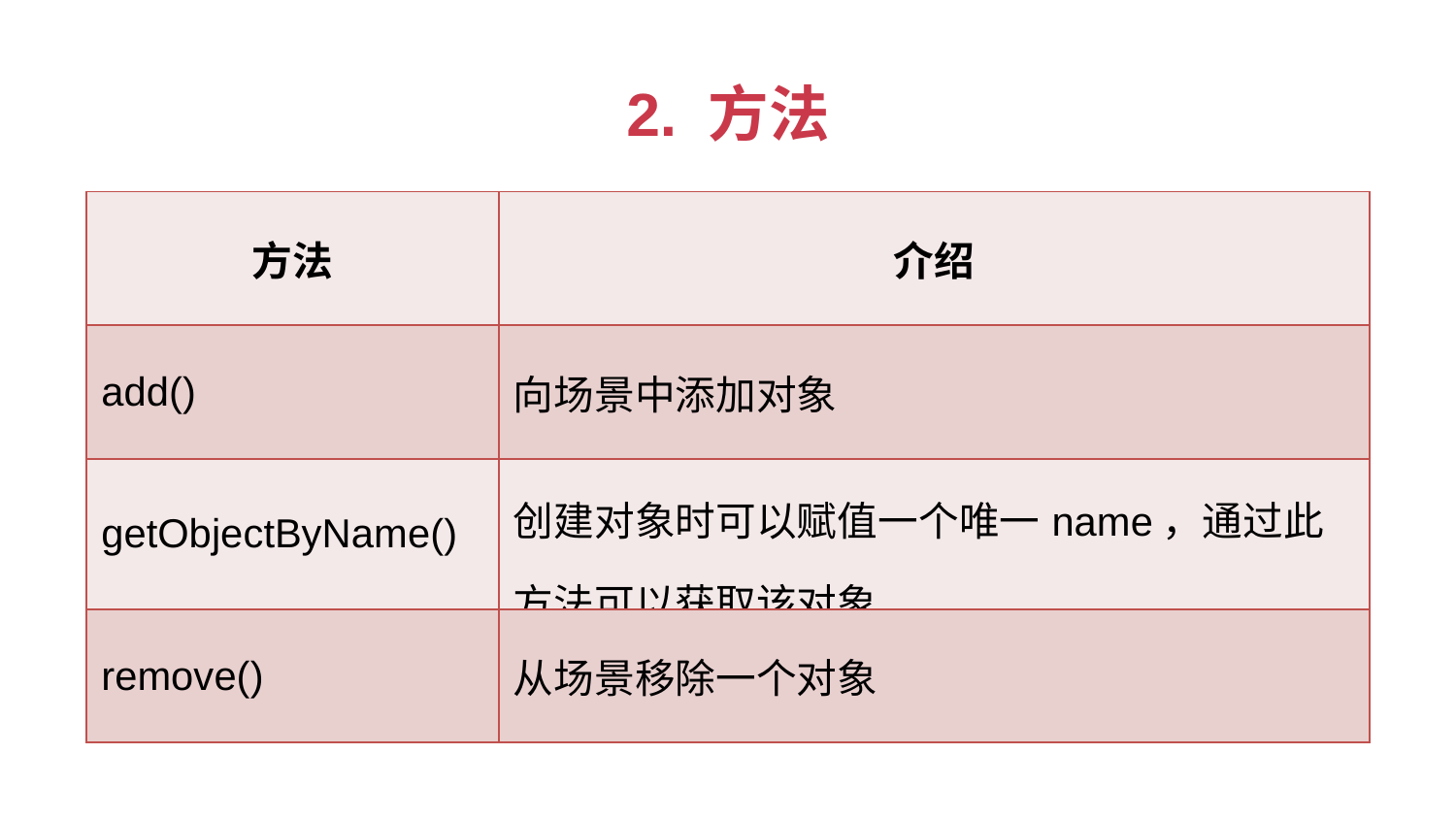

2. 方法
| 方法 | 介绍 |
| --- | --- |
| add() | 向场景中添加对象 |
| getObjectByName() | 创建对象时可以赋值一个唯一name，通过此方法可以获取该对象 |
| remove() | 从场景移除一个对象 |